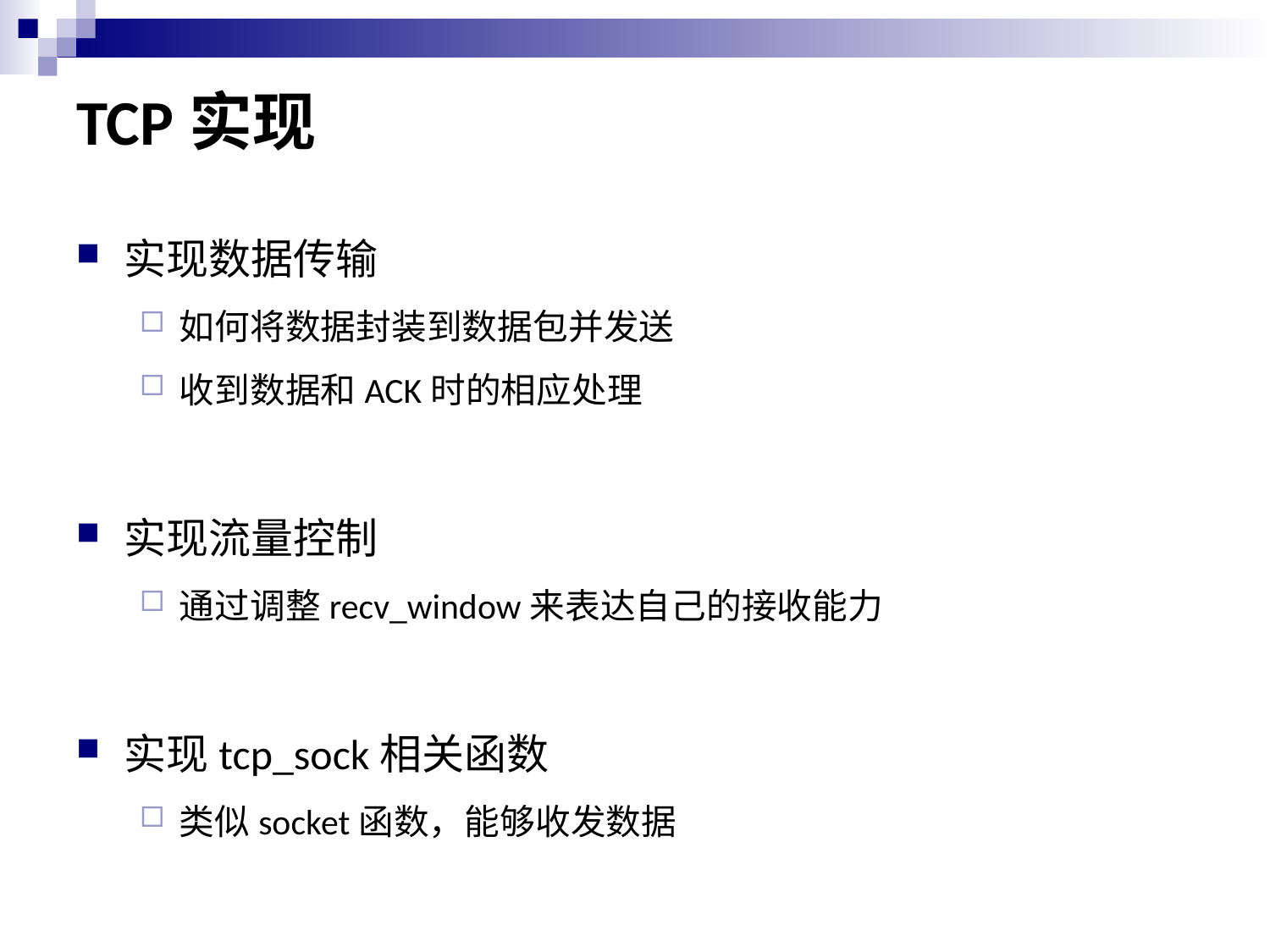

# TCP实现
实现数据传输
如何将数据封装到数据包并发送
收到数据和ACK时的相应处理

实现流量控制
通过调整recv_window来表达自己的接收能力

实现tcp_sock相关函数
类似socket函数，能够收发数据

8